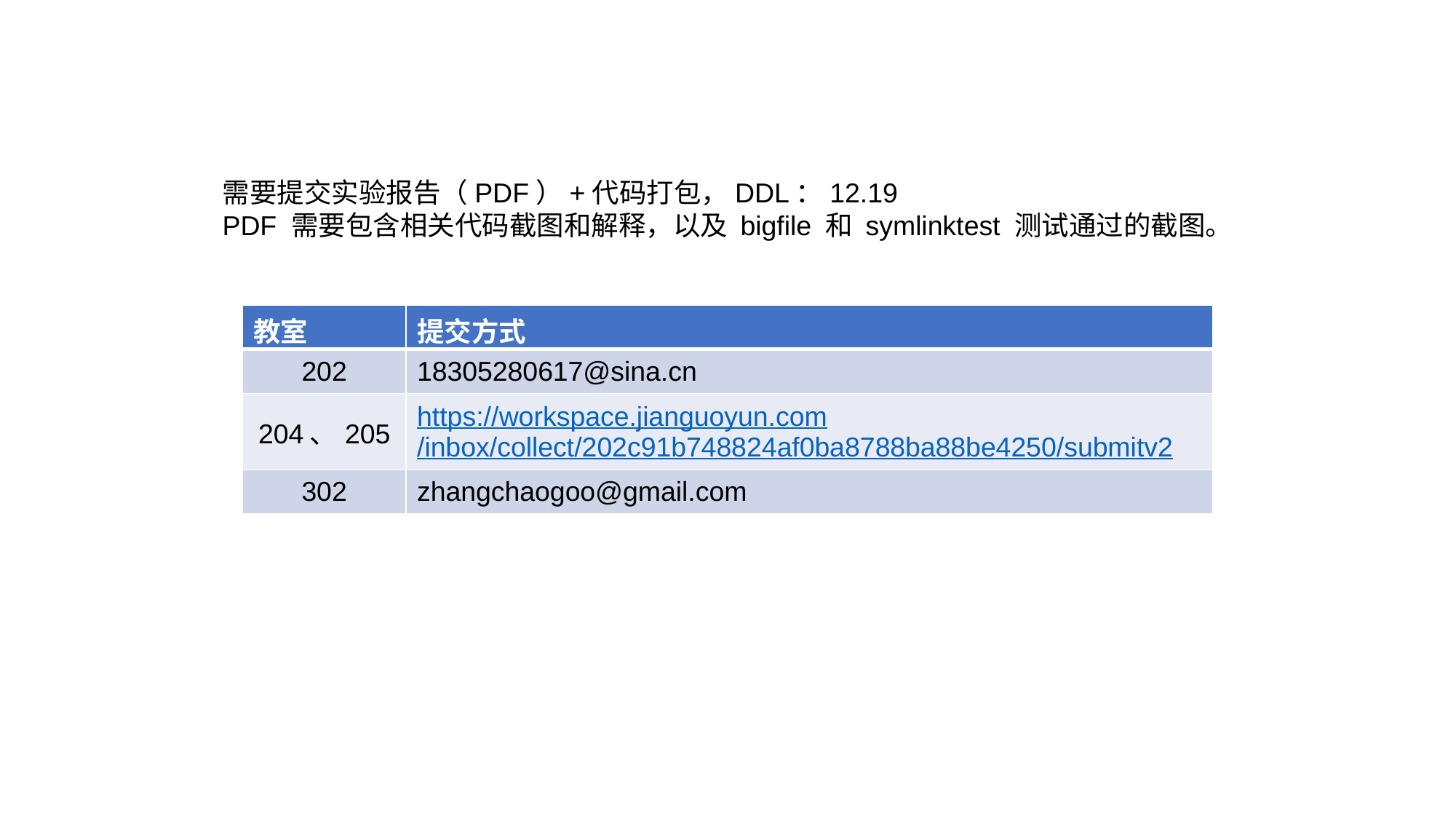

需要提交实验报告（PDF）+代码打包，DDL：12.19
PDF 需要包含相关代码截图和解释，以及 bigfile 和 symlinktest 测试通过的截图。
| 教室 | 提交方式 |
| --- | --- |
| 202 | 18305280617@sina.cn |
| 204、205 | https://workspace.jianguoyun.com/inbox/collect/202c91b748824af0ba8788ba88be4250/submitv2 |
| 302 | zhangchaogoo@gmail.com |